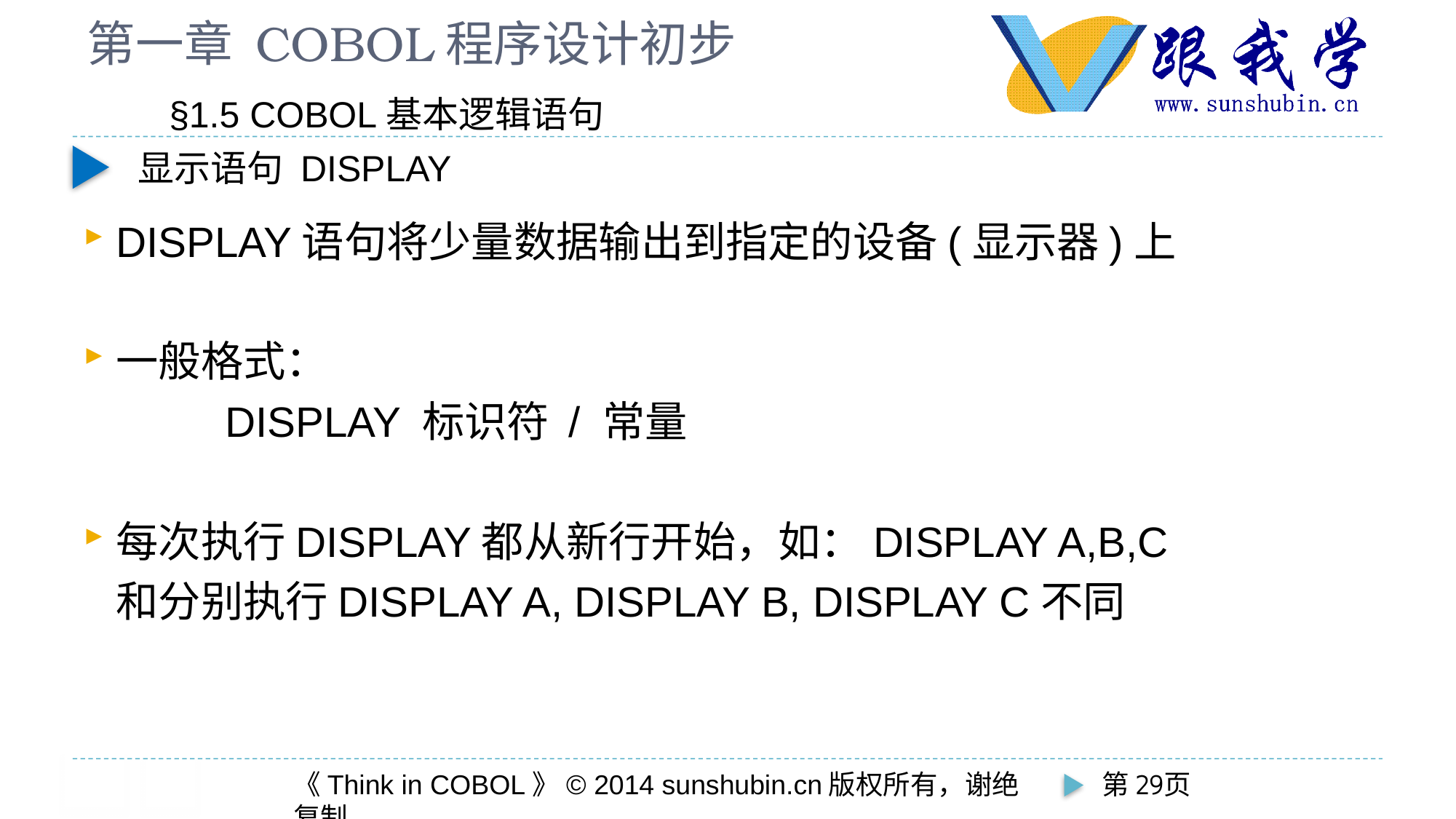

# 第一章 COBOL程序设计初步
§1.5 COBOL基本逻辑语句

显示语句 DISPLAY
DISPLAY语句将少量数据输出到指定的设备(显示器)上

一般格式：
		DISPLAY 标识符 / 常量

每次执行DISPLAY都从新行开始，如：DISPLAY A,B,C
	和分别执行DISPLAY A, DISPLAY B, DISPLAY C不同